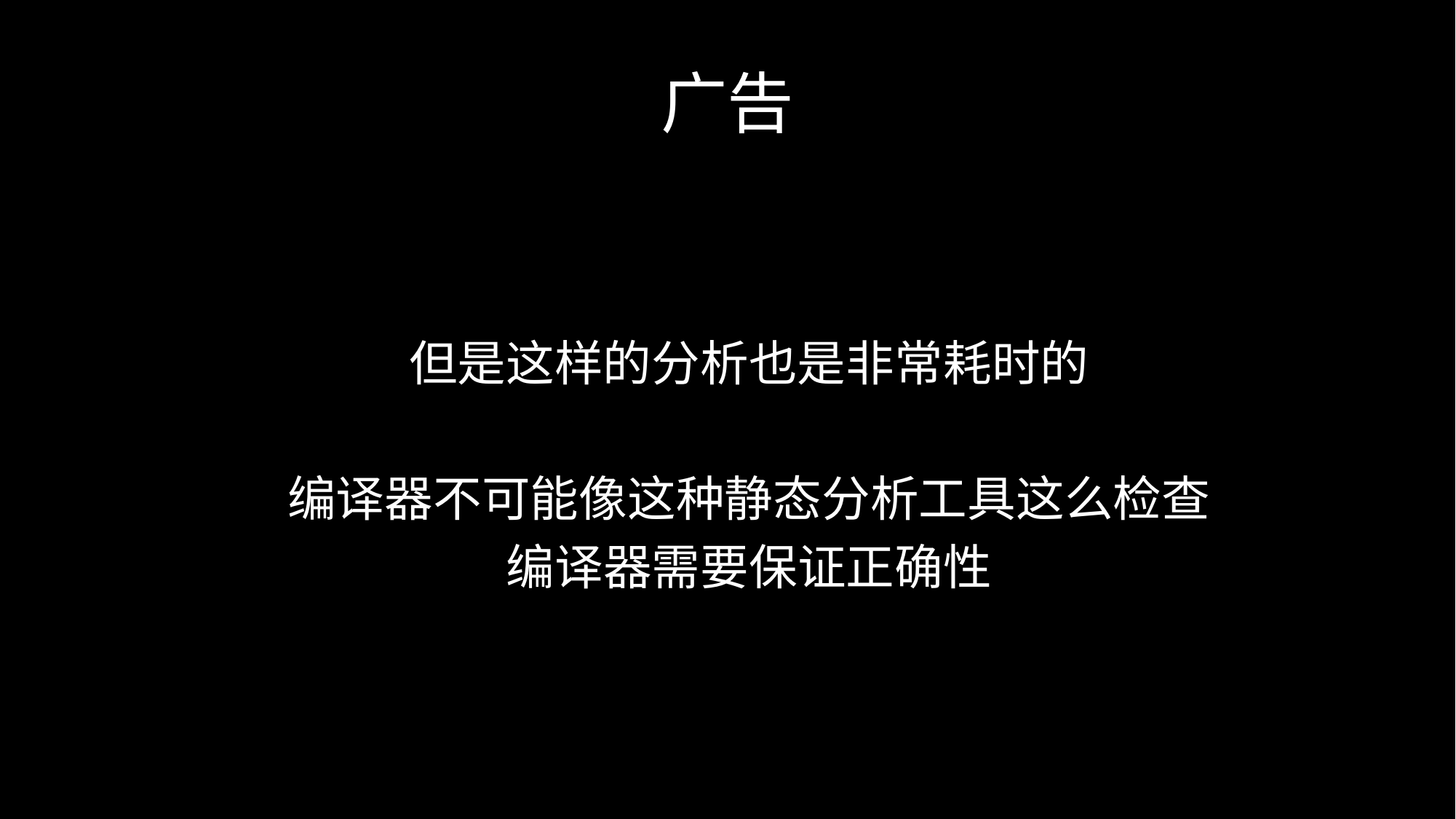

# 广告
但是这样的分析也是非常耗时的

编译器不可能像这种静态分析工具这么检查
编译器需要保证正确性